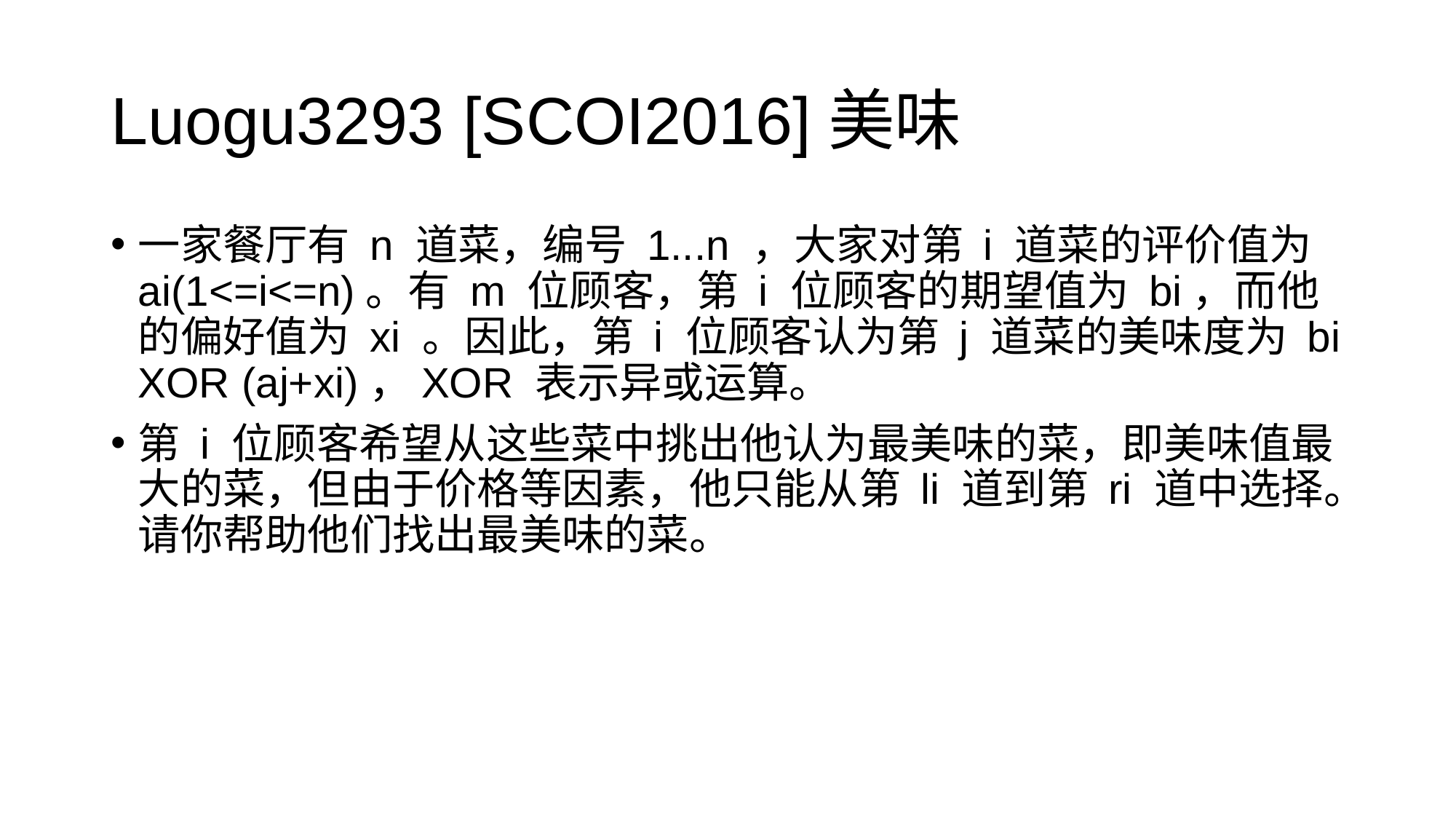

# Luogu3293 [SCOI2016]美味
一家餐厅有 n 道菜，编号 1...n ，大家对第 i 道菜的评价值为 ai(1<=i<=n)。有 m 位顾客，第 i 位顾客的期望值为 bi，而他的偏好值为 xi 。因此，第 i 位顾客认为第 j 道菜的美味度为 bi XOR (aj+xi)，XOR 表示异或运算。
第 i 位顾客希望从这些菜中挑出他认为最美味的菜，即美味值最大的菜，但由于价格等因素，他只能从第 li 道到第 ri 道中选择。请你帮助他们找出最美味的菜。